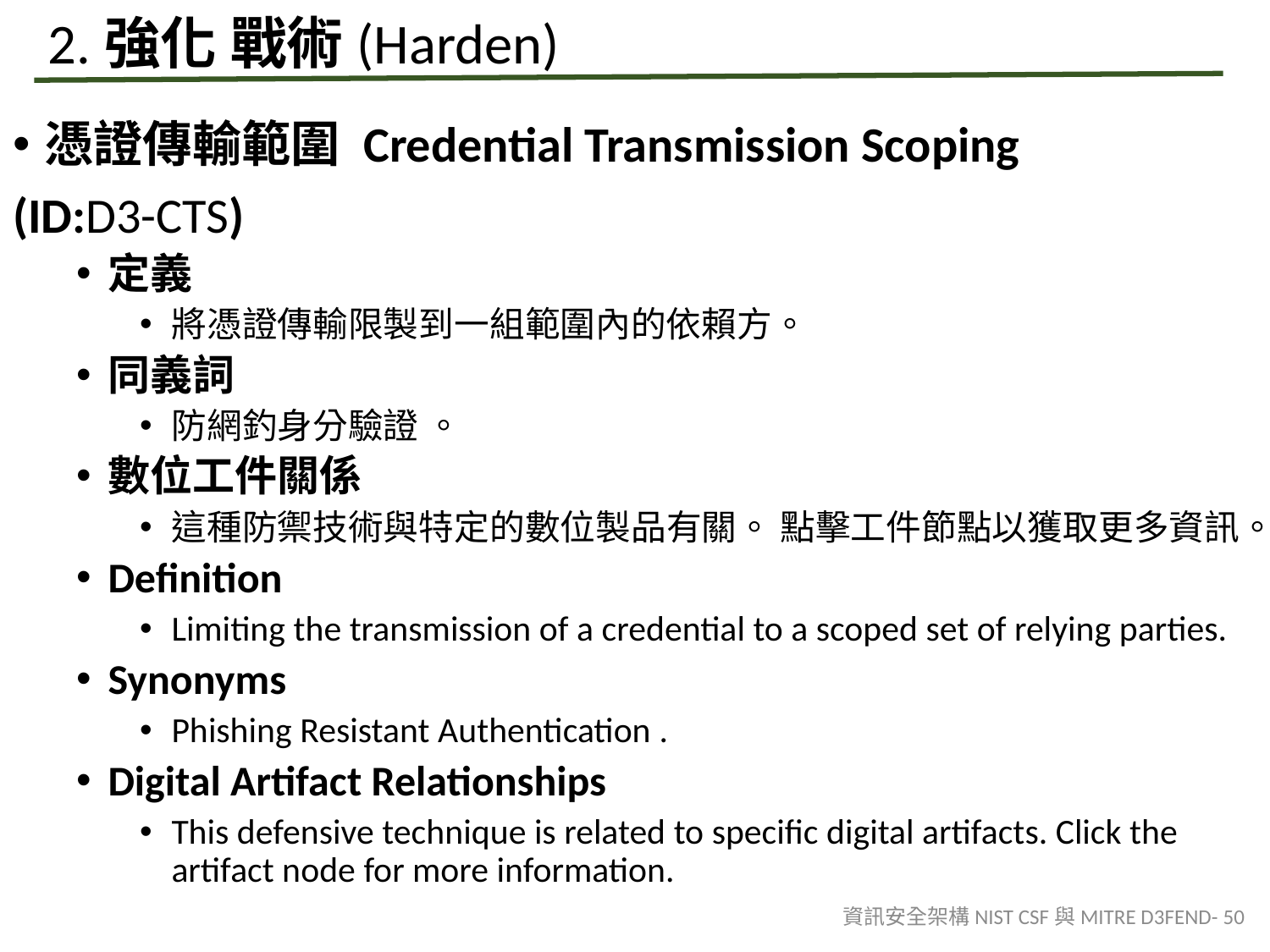

# 2.強化 戰術(Harden)
憑證傳輸範圍 Credential Transmission Scoping
(ID:D3-CTS)
定義
將憑證傳輸限製到一組範圍內的依賴方。
同義詞
防網釣身分驗證 。
數位工件關係
這種防禦技術與特定的數位製品有關。 點擊工件節點以獲取更多資訊。
Definition
Limiting the transmission of a credential to a scoped set of relying parties.
Synonyms
Phishing Resistant Authentication .
Digital Artifact Relationships
This defensive technique is related to specific digital artifacts. Click the artifact node for more information.

資訊安全架構NIST CSF與MITRE D3FEND- 50